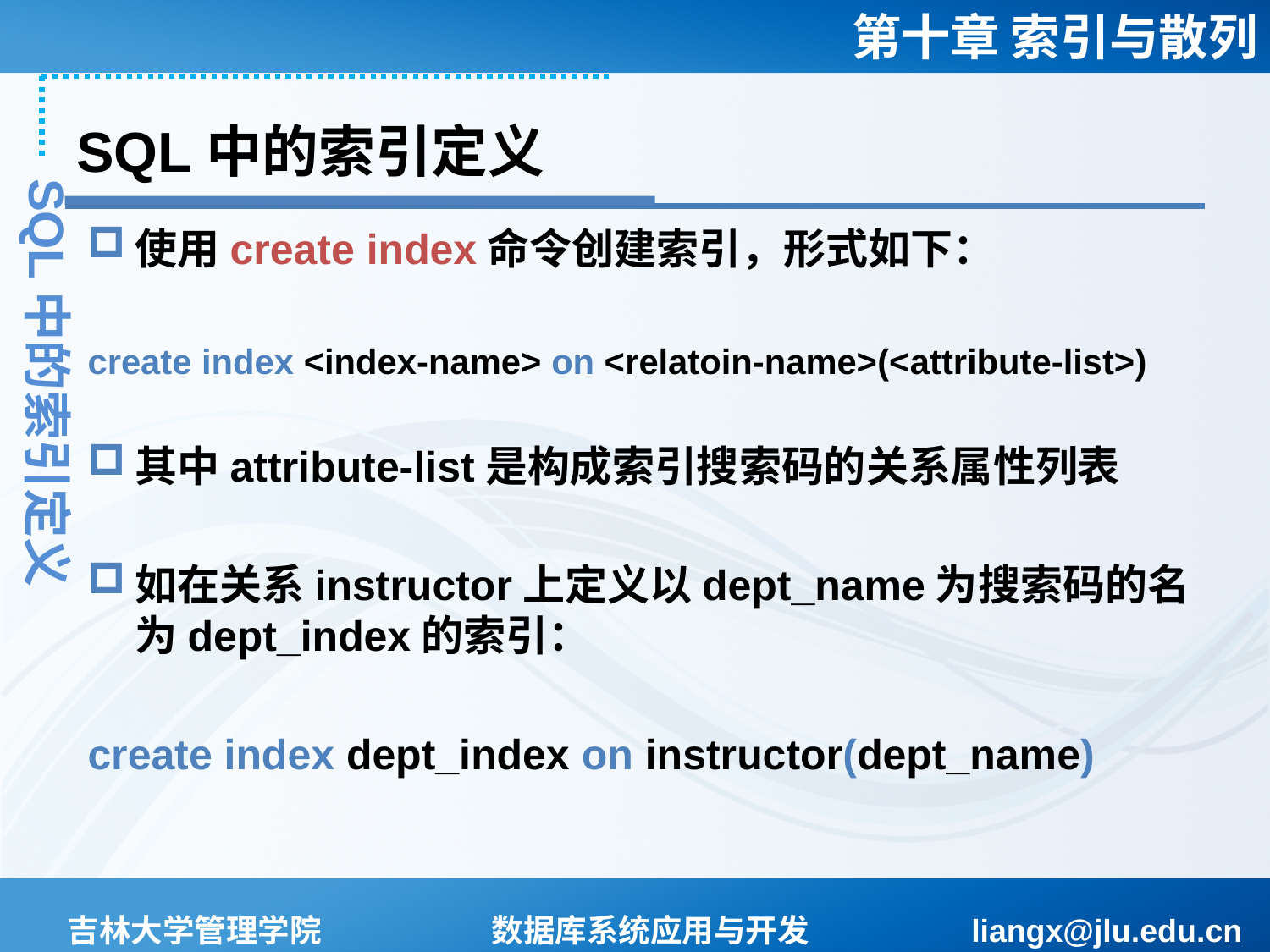

# SQL中的索引定义
SQL中的索引定义

使用create index命令创建索引，形式如下：

create index <index-name> on <relatoin-name>(<attribute-list>)

其中attribute-list是构成索引搜索码的关系属性列表

如在关系instructor上定义以dept_name为搜索码的名为dept_index的索引：

create index dept_index on instructor(dept_name)